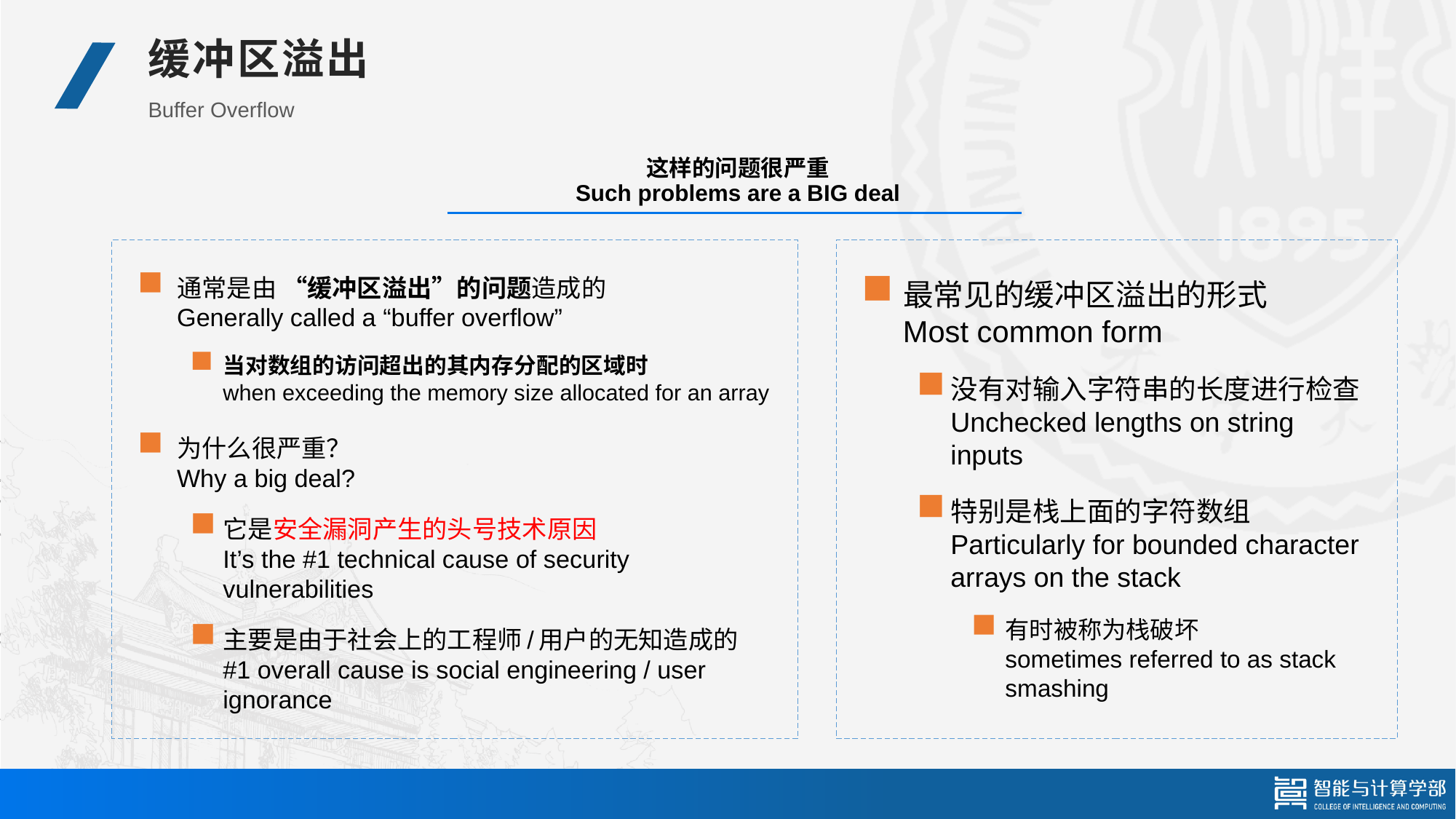

缓冲区溢出
Buffer Overflow
# 这样的问题很严重 Such problems are a BIG deal
通常是由 “缓冲区溢出”的问题造成的
Generally called a “buffer overflow”
当对数组的访问超出的其内存分配的区域时
when exceeding the memory size allocated for an array
为什么很严重？
Why a big deal?
它是安全漏洞产生的头号技术原因
It’s the #1 technical cause of security vulnerabilities
主要是由于社会上的工程师/用户的无知造成的
#1 overall cause is social engineering / user ignorance

最常见的缓冲区溢出的形式
Most common form
没有对输入字符串的长度进行检查
Unchecked lengths on string inputs
特别是栈上面的字符数组
Particularly for bounded character arrays on the stack
有时被称为栈破坏
sometimes referred to as stack smashing